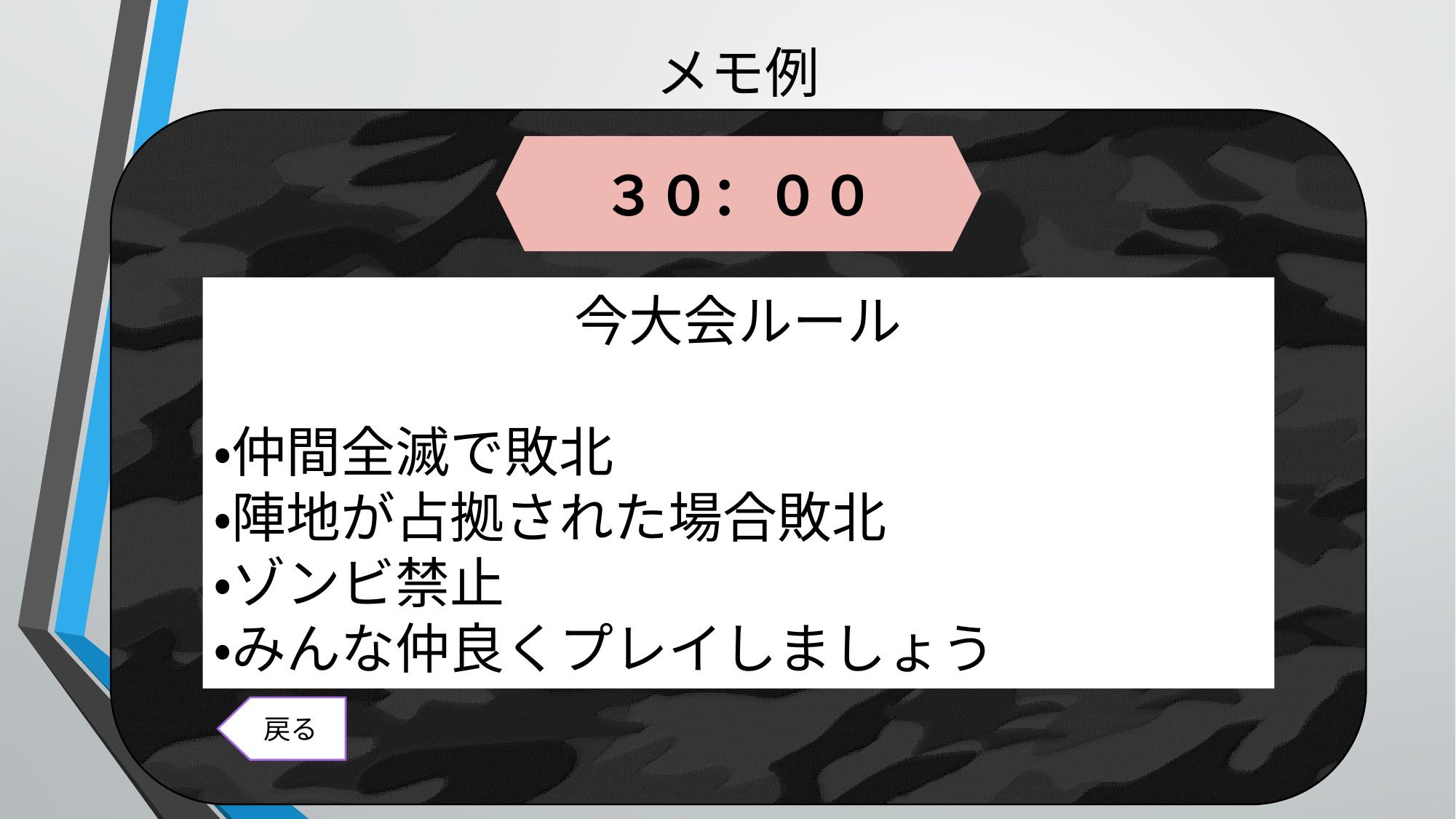

メモ例

３０：００
今大会ルール

・仲間全滅で敗北
・陣地が占拠された場合敗北
・ゾンビ禁止
・みんな仲良くプレイしましょう

戻る